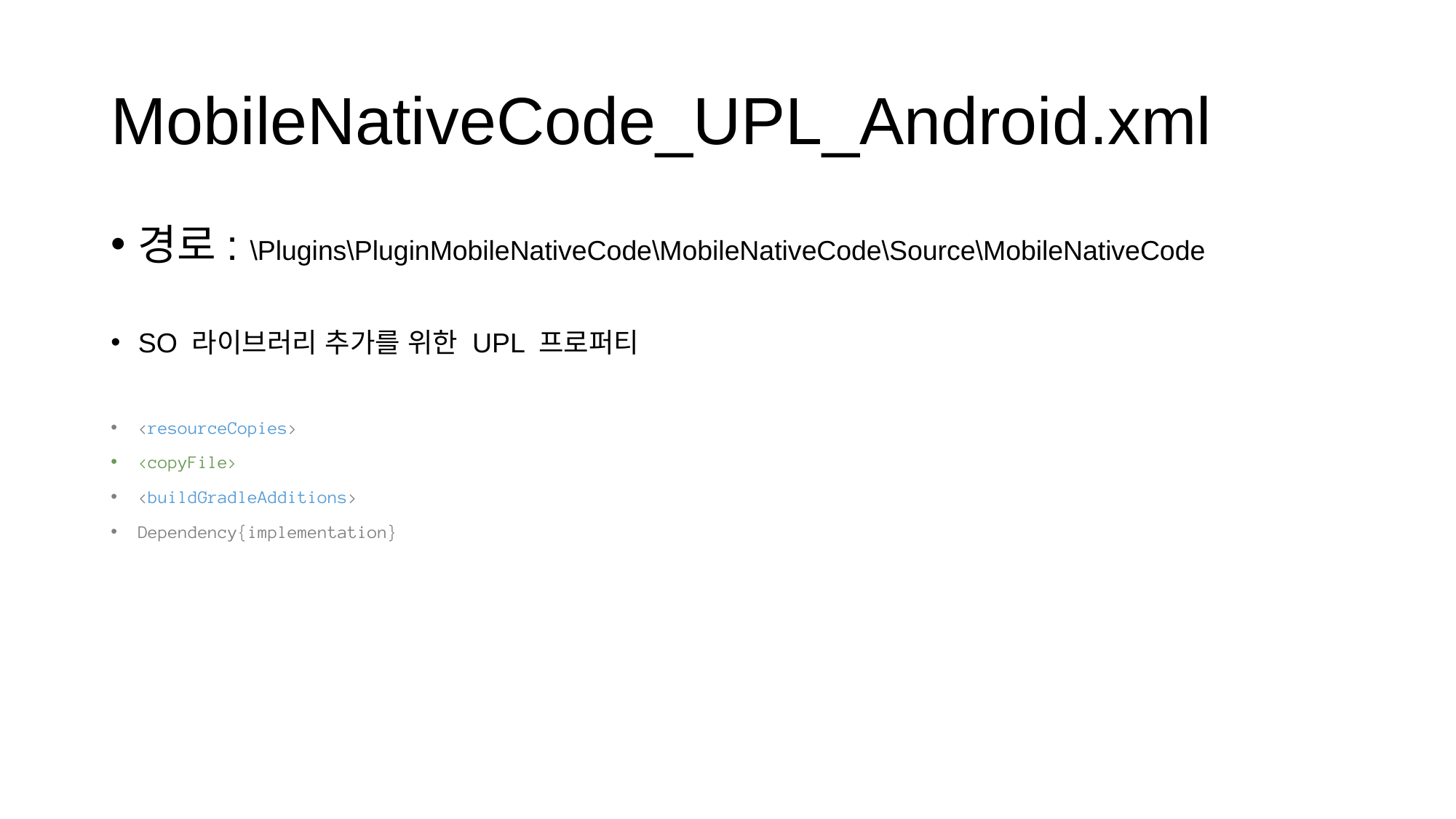

# MobileNativeCode_UPL_Android.xml
경로: \Plugins\PluginMobileNativeCode\MobileNativeCode\Source\MobileNativeCode

SO 라이브러리 추가를 위한 UPL 프로퍼티

<resourceCopies>
<copyFile>
<buildGradleAdditions>
Dependency{implementation}